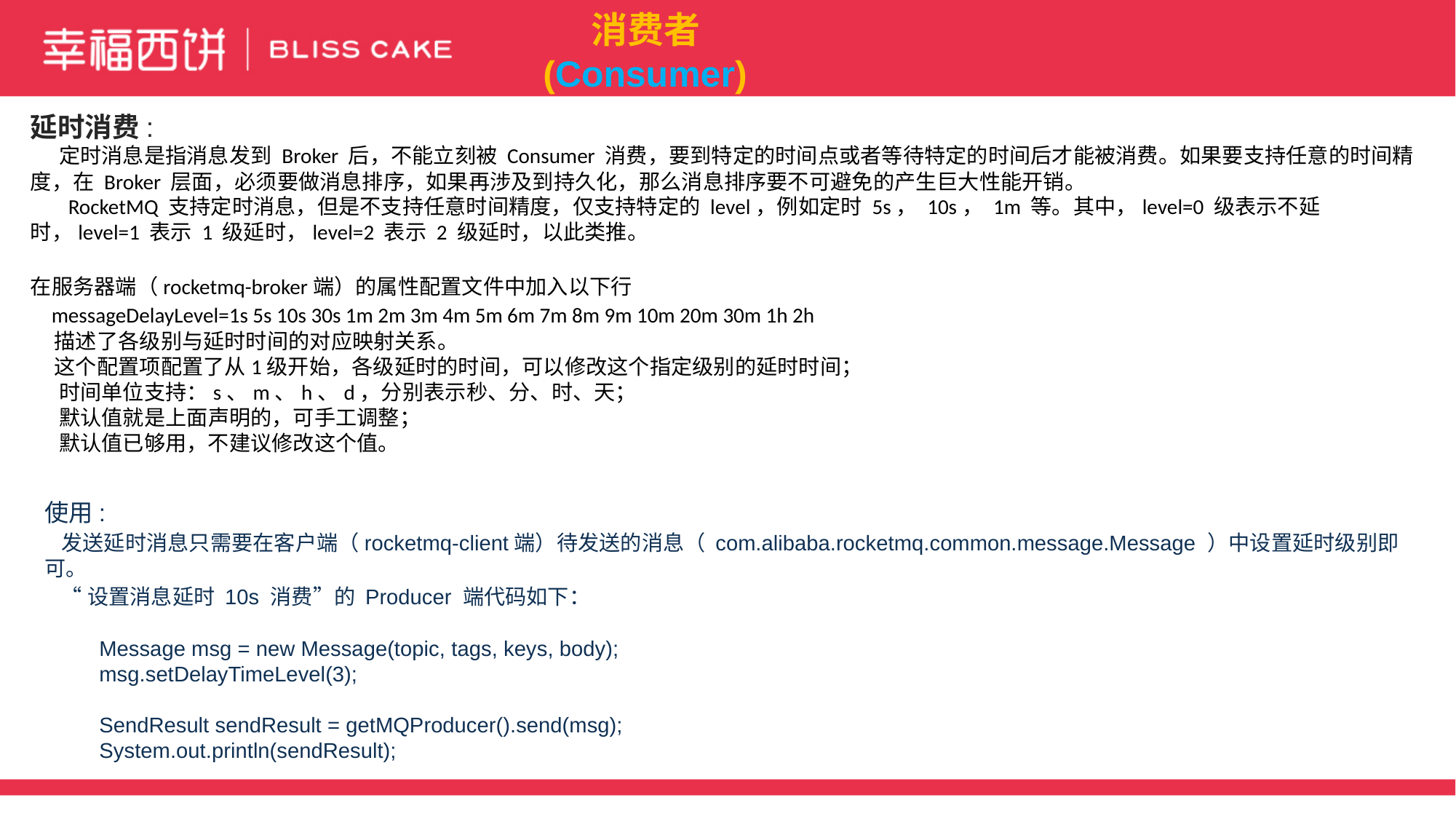

消费者(Consumer)
延时消费:
     定时消息是指消息发到 Broker 后，不能立刻被 Consumer 消费，要到特定的时间点或者等待特定的时间后才能被消费。如果要支持任意的时间精度，在 Broker 层面，必须要做消息排序，如果再涉及到持久化，那么消息排序要不可避免的产生巨大性能开销。
        RocketMQ 支持定时消息，但是不支持任意时间精度，仅支持特定的 level，例如定时 5s， 10s， 1m 等。其中，level=0 级表示不延时，level=1 表示 1 级延时，level=2 表示 2 级延时，以此类推。

在服务器端（rocketmq-broker端）的属性配置文件中加入以下行
    messageDelayLevel=1s 5s 10s 30s 1m 2m 3m 4m 5m 6m 7m 8m 9m 10m 20m 30m 1h 2h
    描述了各级别与延时时间的对应映射关系。
    这个配置项配置了从1级开始，各级延时的时间，可以修改这个指定级别的延时时间；
     时间单位支持：s、m、h、d，分别表示秒、分、时、天；
     默认值就是上面声明的，可手工调整；
     默认值已够用，不建议修改这个值。

使用:
  发送延时消息只需要在客户端（rocketmq-client端）待发送的消息（ com.alibaba.rocketmq.common.message.Message ）中设置延时级别即可。
   “设置消息延时 10s 消费”的 Producer 端代码如下：

Message msg = new Message(topic, tags, keys, body);
msg.setDelayTimeLevel(3);

SendResult sendResult = getMQProducer().send(msg);
System.out.println(sendResult);